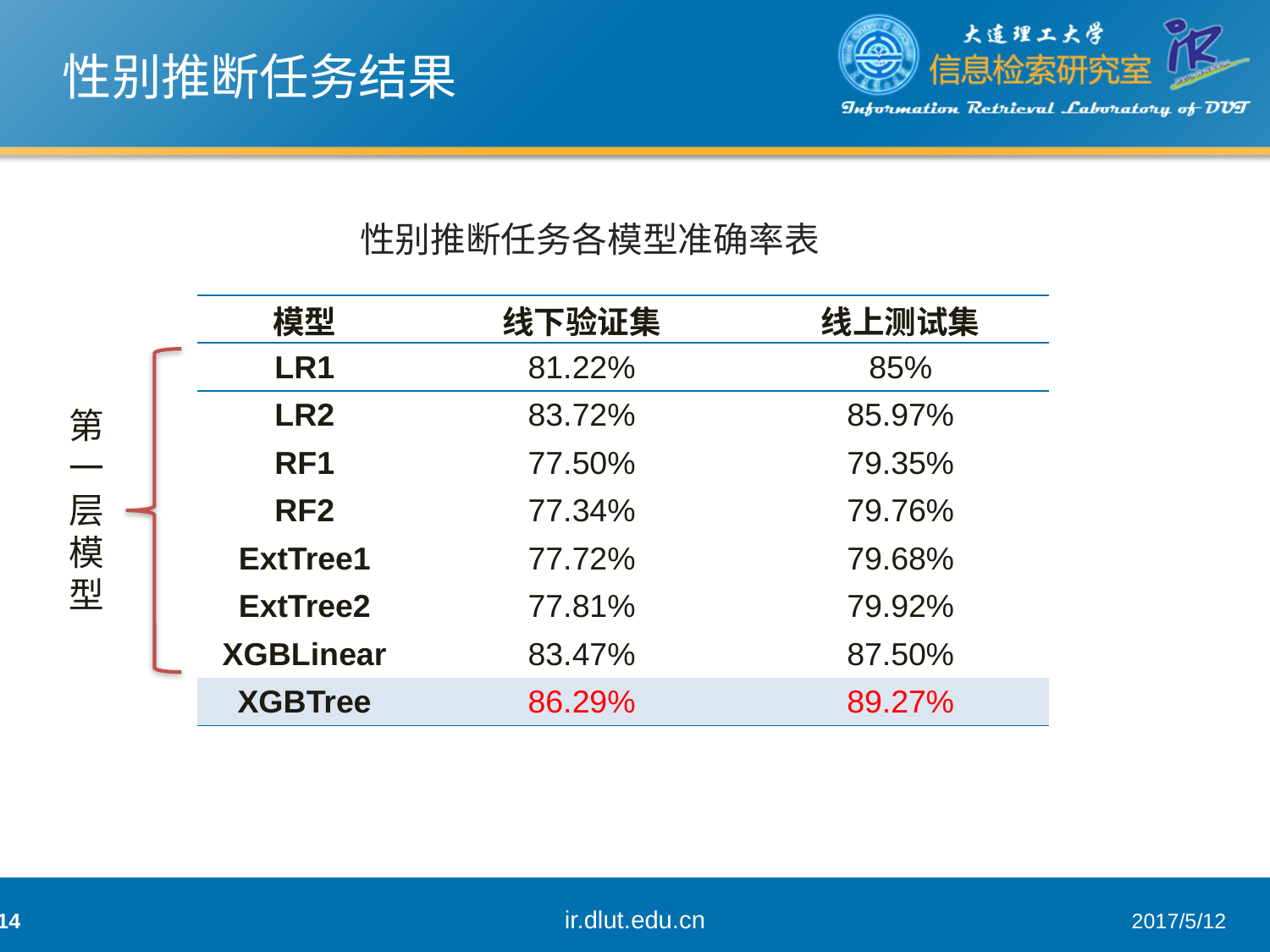

# 性别推断任务结果
性别推断任务各模型准确率表
| 模型 | 线下验证集 | 线上测试集 |
| --- | --- | --- |
| LR1 | 81.22% | 85% |
| LR2 | 83.72% | 85.97% |
| RF1 | 77.50% | 79.35% |
| RF2 | 77.34% | 79.76% |
| ExtTree1 | 77.72% | 79.68% |
| ExtTree2 | 77.81% | 79.92% |
| XGBLinear | 83.47% | 87.50% |
| XGBTree | 86.29% | 89.27% |

第一层模型